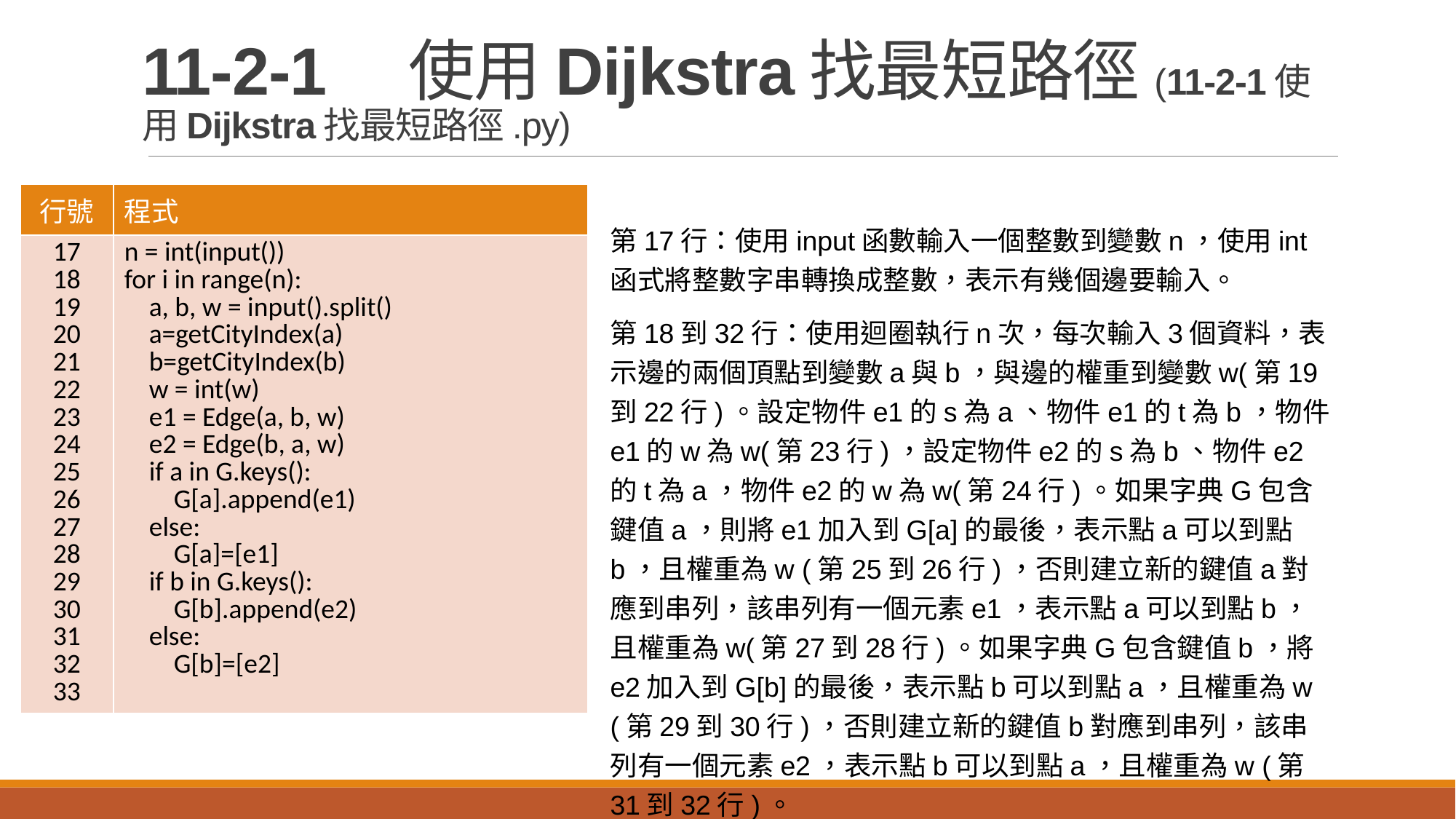

# 11-2-1　使用Dijkstra找最短路徑(11-2-1使用Dijkstra找最短路徑.py)

| 行號 | 程式 |
| --- | --- |
| 17 18 19 20 21 22 23 24 25 26 27 28 29 30 31 32 33 | n = int(input()) for i in range(n): a, b, w = input().split() a=getCityIndex(a) b=getCityIndex(b) w = int(w) e1 = Edge(a, b, w) e2 = Edge(b, a, w) if a in G.keys(): G[a].append(e1) else: G[a]=[e1] if b in G.keys(): G[b].append(e2) else: G[b]=[e2] |
第17行：使用input函數輸入一個整數到變數n，使用int函式將整數字串轉換成整數，表示有幾個邊要輸入。
第18到32行：使用迴圈執行n次，每次輸入3個資料，表示邊的兩個頂點到變數a與b，與邊的權重到變數w(第19到22行)。設定物件e1的s為a、物件e1的t為b，物件e1的w為w(第23行)，設定物件e2的s為b、物件e2的t為a，物件e2的w為w(第24行)。如果字典G包含鍵值a，則將e1加入到G[a]的最後，表示點a可以到點b，且權重為w (第25到26行)，否則建立新的鍵值a對應到串列，該串列有一個元素e1，表示點a可以到點b，且權重為w(第27到28行)。如果字典G包含鍵值b，將e2加入到G[b]的最後，表示點b可以到點a，且權重為w (第29到30行)，否則建立新的鍵值b對應到串列，該串列有一個元素e2，表示點b可以到點a，且權重為w (第31到32行)。